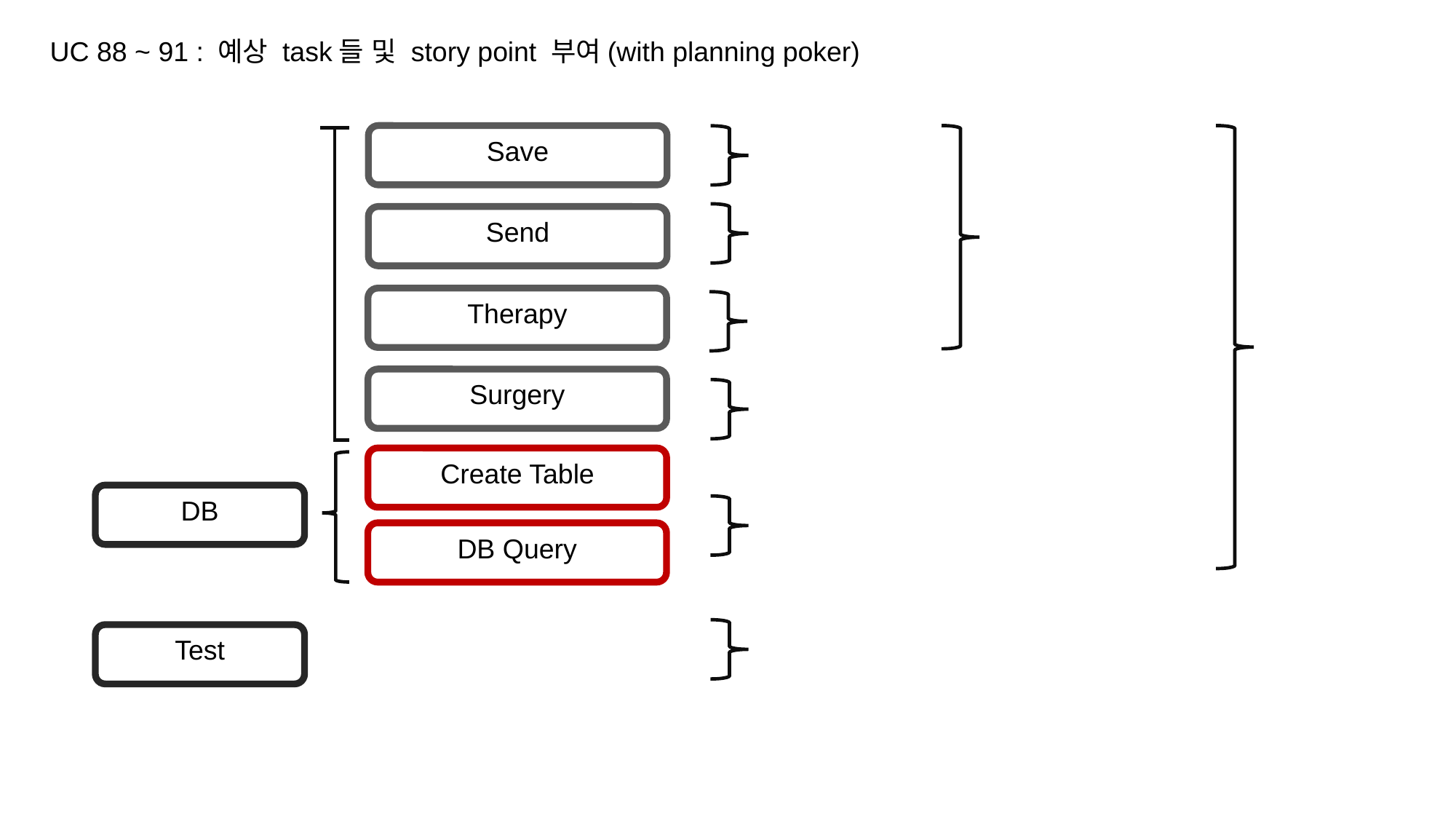

UC 88 ~ 91 : 예상 task들 및 story point 부여(with planning poker)

Save

Send
Therapy

Surgery

Create Table

DB

DB Query

Test